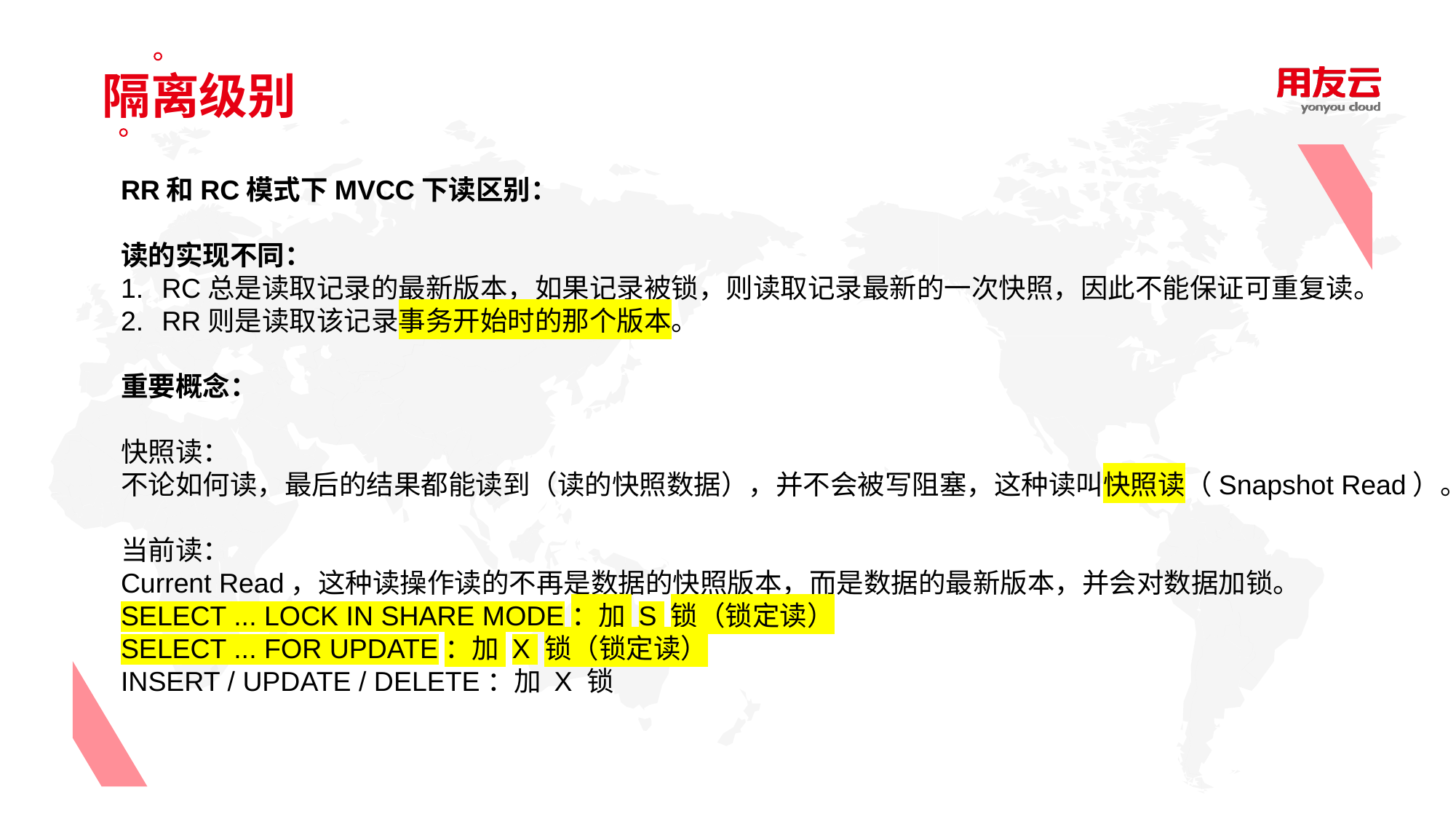

隔离级别

RR和RC模式下MVCC下读区别：

读的实现不同：
RC总是读取记录的最新版本，如果记录被锁，则读取记录最新的一次快照，因此不能保证可重复读。
RR则是读取该记录事务开始时的那个版本。

重要概念：

快照读：
不论如何读，最后的结果都能读到（读的快照数据），并不会被写阻塞，这种读叫快照读（Snapshot Read）。

当前读：
Current Read，这种读操作读的不再是数据的快照版本，而是数据的最新版本，并会对数据加锁。
SELECT ... LOCK IN SHARE MODE：加 S 锁（锁定读）
SELECT ... FOR UPDATE：加 X 锁（锁定读）
INSERT / UPDATE / DELETE：加 X 锁

.